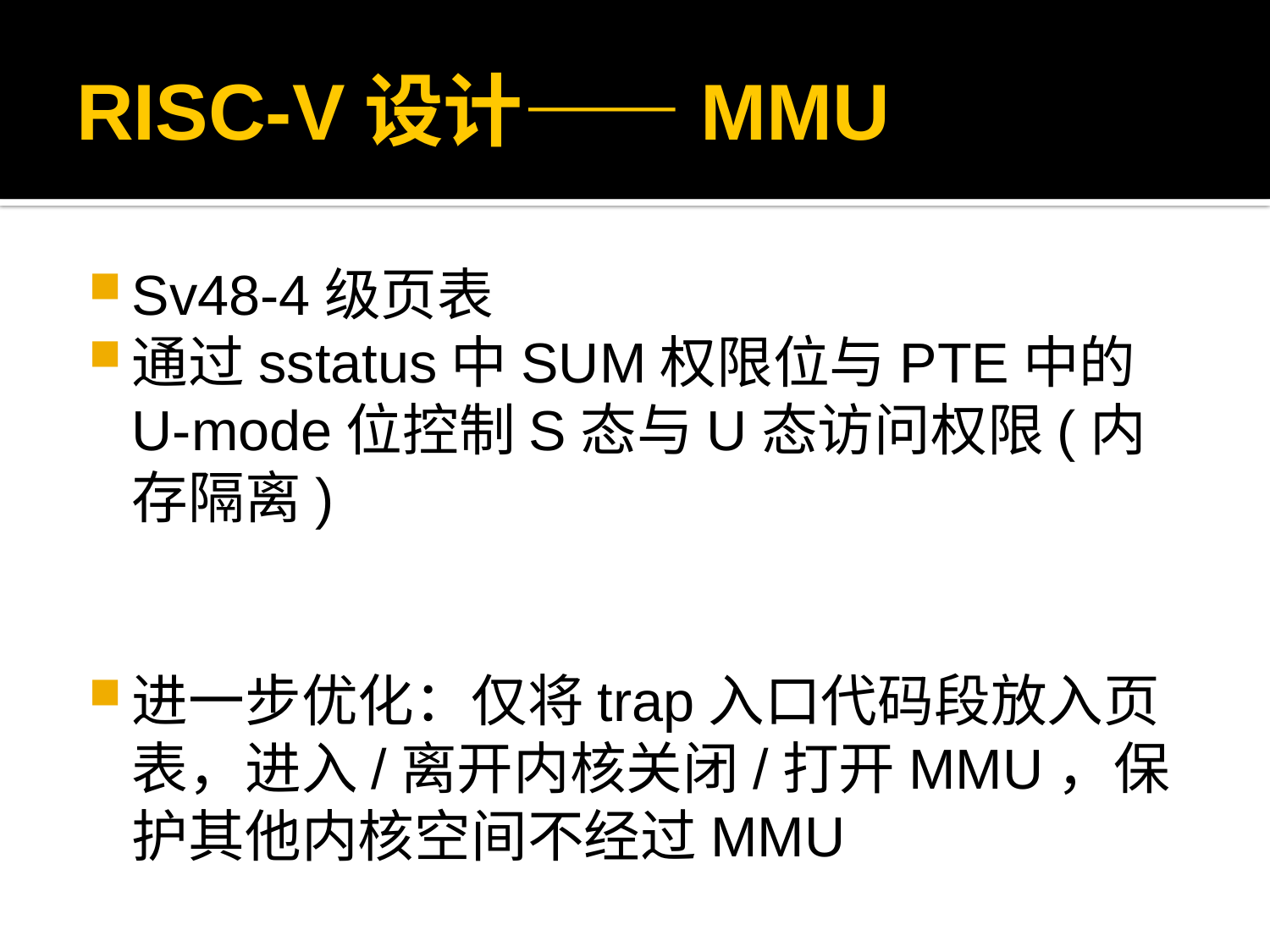

# RISC-V设计——MMU
Sv48-4级页表
通过sstatus中SUM权限位与PTE中的U-mode位控制S态与U态访问权限(内存隔离)

进一步优化：仅将trap入口代码段放入页表，进入/离开内核关闭/打开MMU，保护其他内核空间不经过MMU